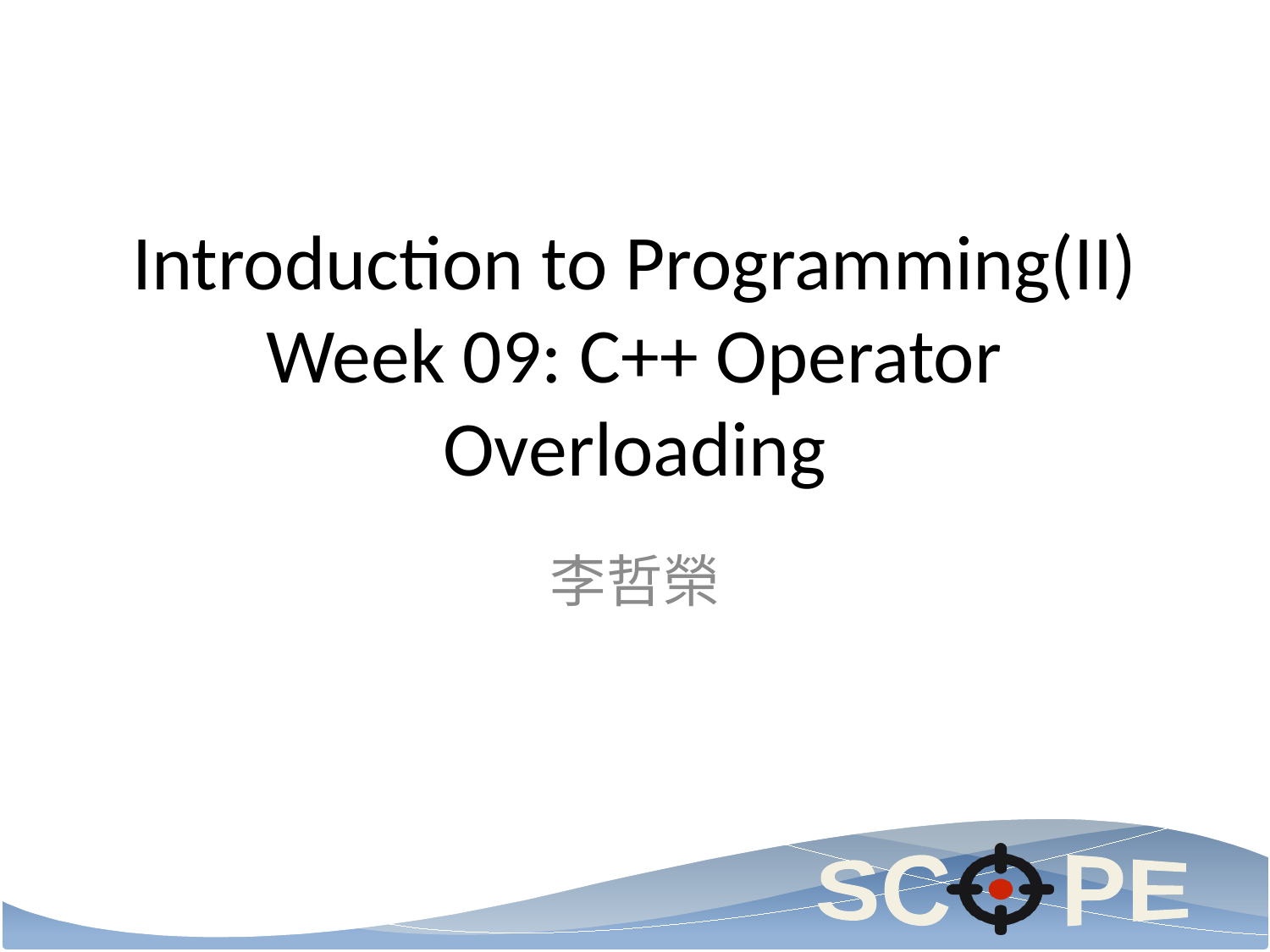

# Introduction to Programming(II) Week 09: C++ Operator Overloading
李哲榮